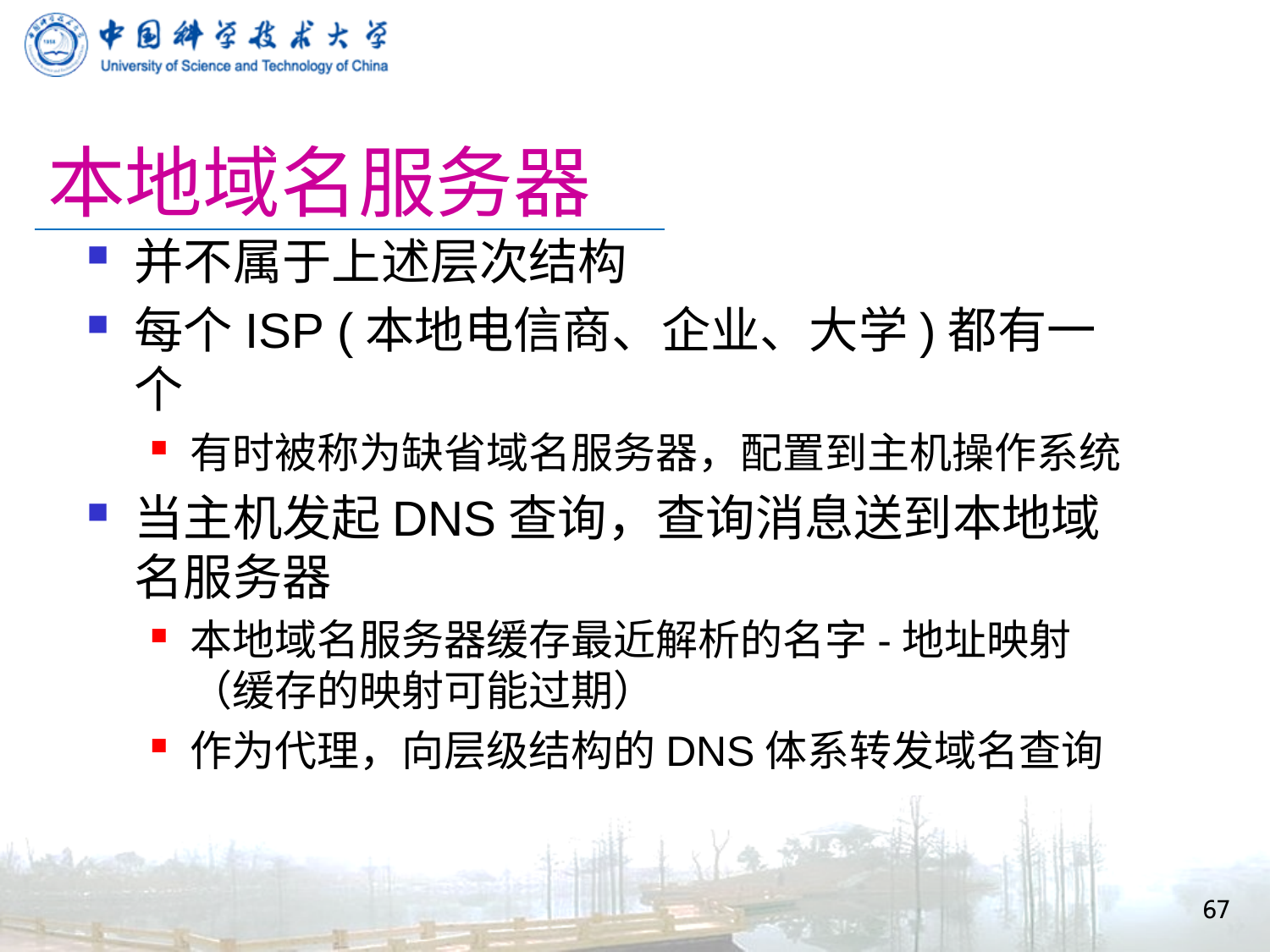

# 本地域名服务器
并不属于上述层次结构
每个ISP (本地电信商、企业、大学)都有一个
有时被称为缺省域名服务器，配置到主机操作系统
当主机发起DNS查询，查询消息送到本地域名服务器
本地域名服务器缓存最近解析的名字-地址映射（缓存的映射可能过期）
作为代理，向层级结构的DNS体系转发域名查询
67